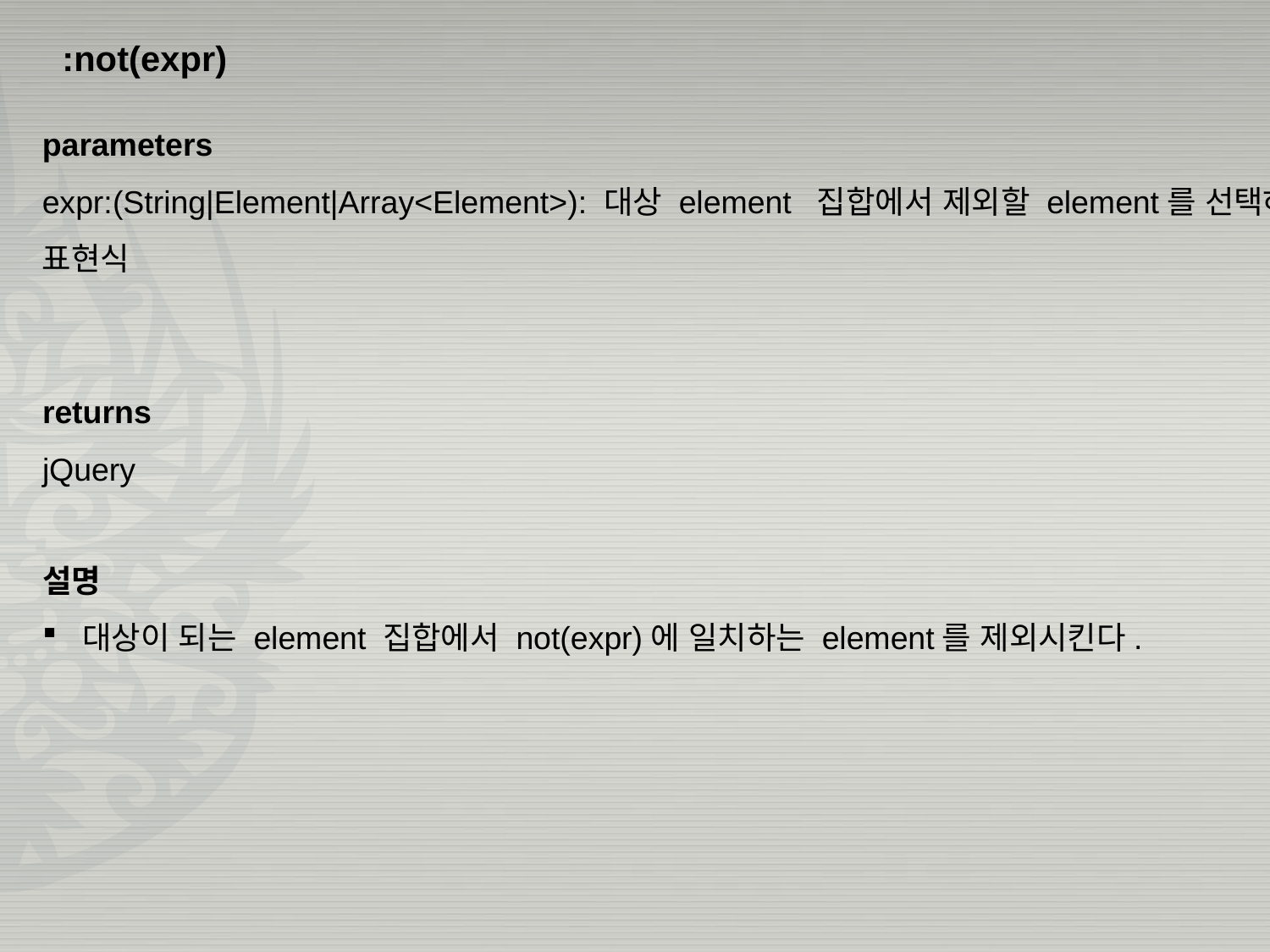

:not(expr)
parameters
expr:(String|Element|Array<Element>): 대상 element  집합에서 제외할 element를 선택하는 표현식
returns
jQuery
설명
  대상이 되는 element 집합에서 not(expr)에 일치하는 element를 제외시킨다.